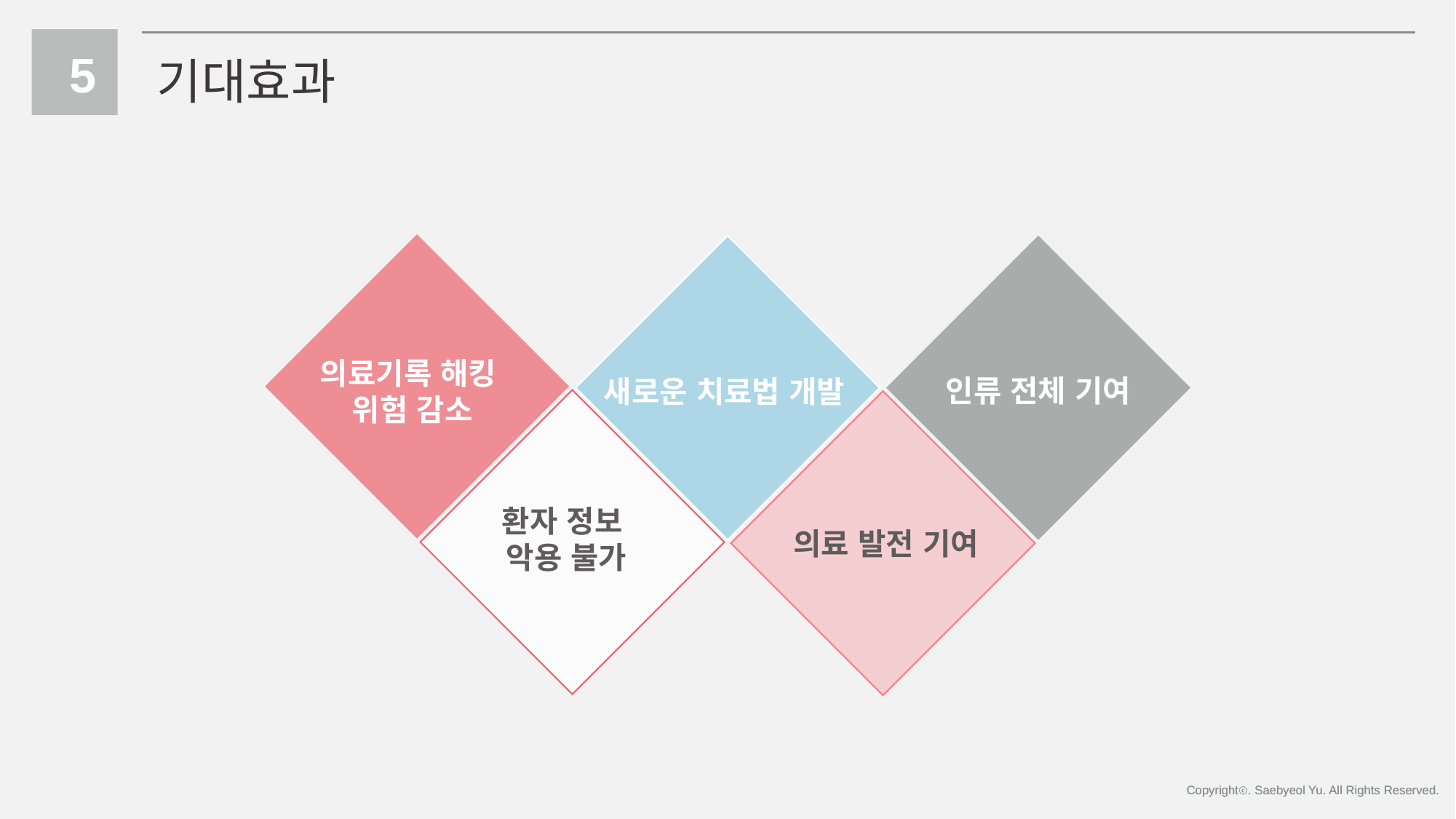

5
기대효과

의료기록 해킹
위험 감소
인류 전체 기여
새로운 치료법 개발

환자 정보
악용 불가
의료 발전 기여
Copyrightⓒ. Saebyeol Yu. All Rights Reserved.